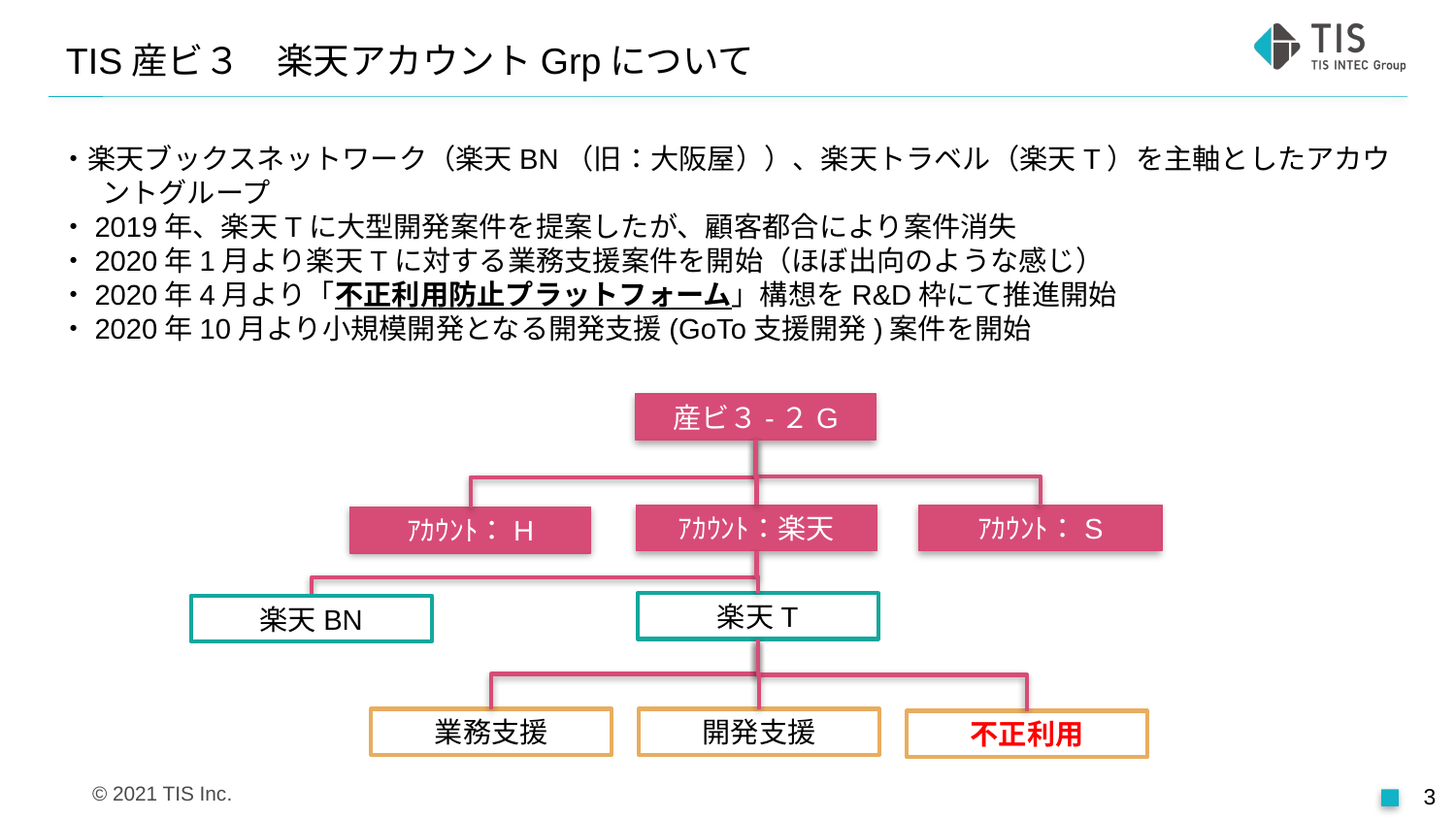

# TIS産ビ３　楽天アカウントGrpについて
・楽天ブックスネットワーク（楽天BN（旧：大阪屋））、楽天トラベル（楽天T）を主軸としたアカウントグループ
・2019年、楽天Tに大型開発案件を提案したが、顧客都合により案件消失
・2020年1月より楽天Tに対する業務支援案件を開始（ほぼ出向のような感じ）
・2020年4月より「不正利用防止プラットフォーム」構想をR&D枠にて推進開始
・2020年10月より小規模開発となる開発支援(GoTo支援開発)案件を開始
産ビ３-２G
ｱｶｳﾝﾄ：楽天
ｱｶｳﾝﾄ：S
ｱｶｳﾝﾄ：H
楽天T
楽天BN
業務支援
開発支援
不正利用